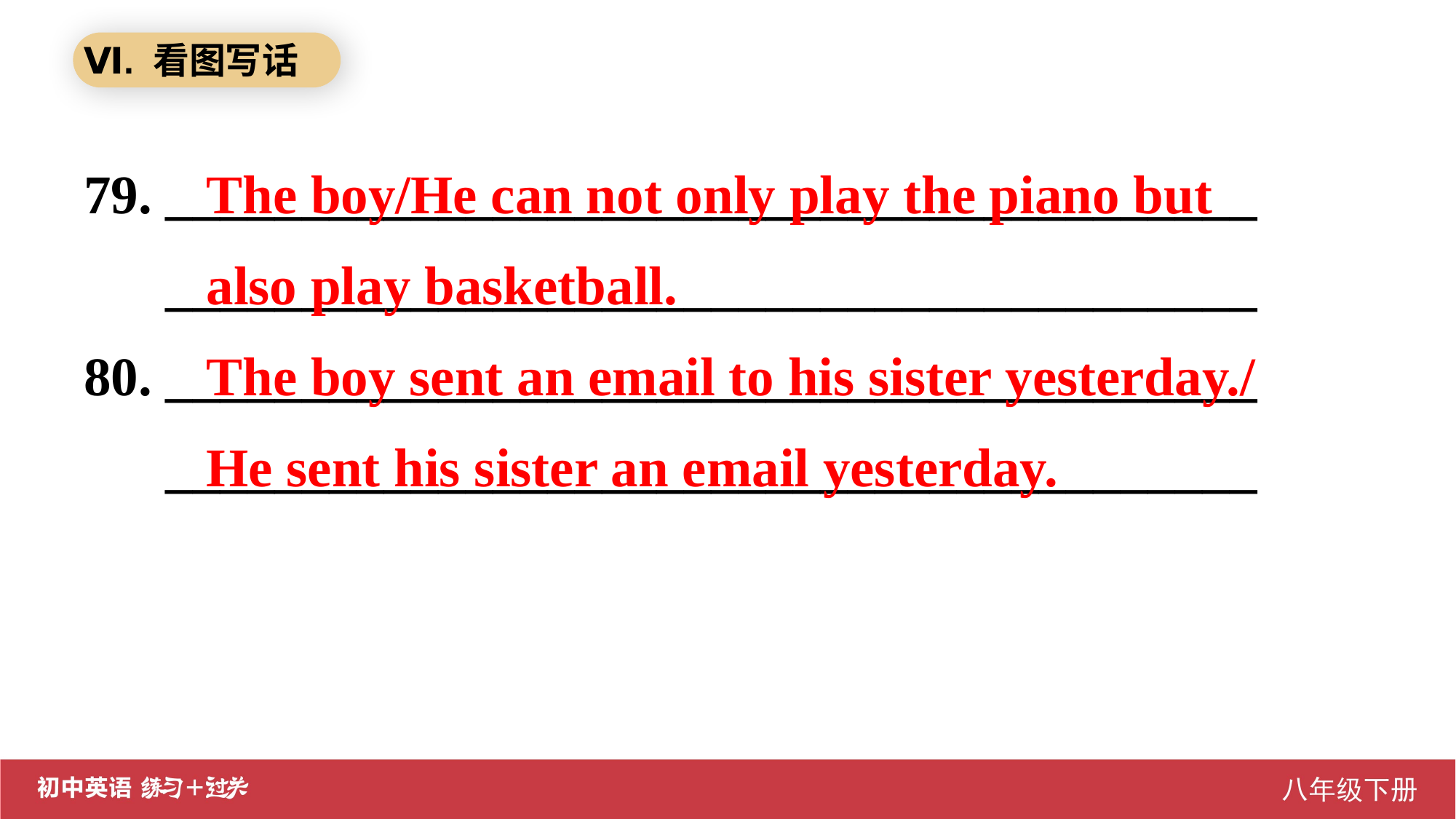

Ⅵ. 看图写话
79. ________________________________________
      ________________________________________
80. ________________________________________
      ________________________________________

The boy/He can not only play the piano but also play basketball.
The boy sent an email to his sister yesterday./
He sent his sister an email yesterday.